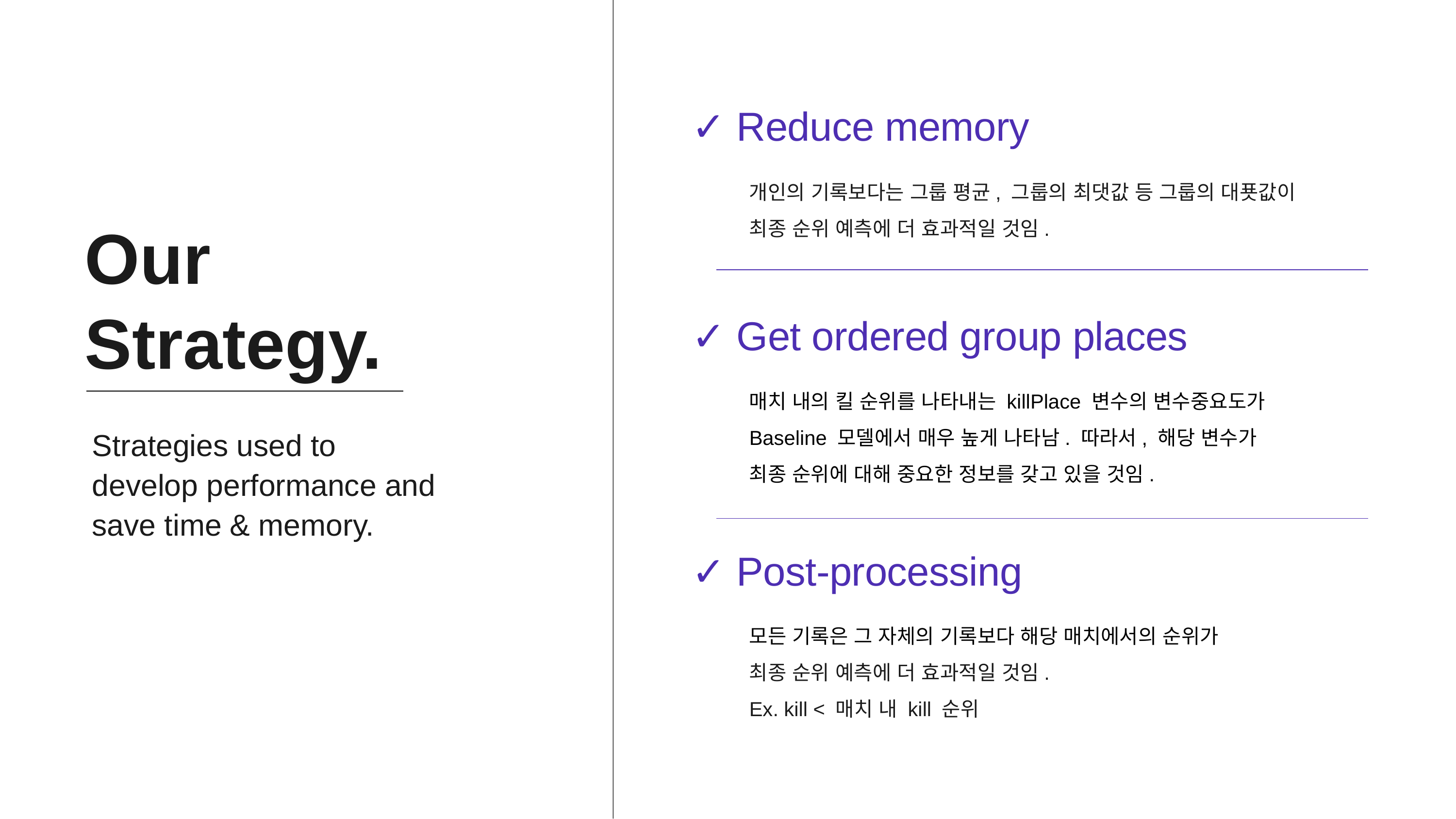

✓ Reduce memory
개인의 기록보다는 그룹 평균, 그룹의 최댓값 등 그룹의 대푯값이
최종 순위 예측에 더 효과적일 것임.
Our
Strategy.
✓ Get ordered group places
매치 내의 킬 순위를 나타내는 killPlace 변수의 변수중요도가
Baseline 모델에서 매우 높게 나타남. 따라서, 해당 변수가
최종 순위에 대해 중요한 정보를 갖고 있을 것임.

Strategies used to
develop performance and save time & memory.
✓ Post-processing
모든 기록은 그 자체의 기록보다 해당 매치에서의 순위가
최종 순위 예측에 더 효과적일 것임.
Ex. kill < 매치 내 kill 순위